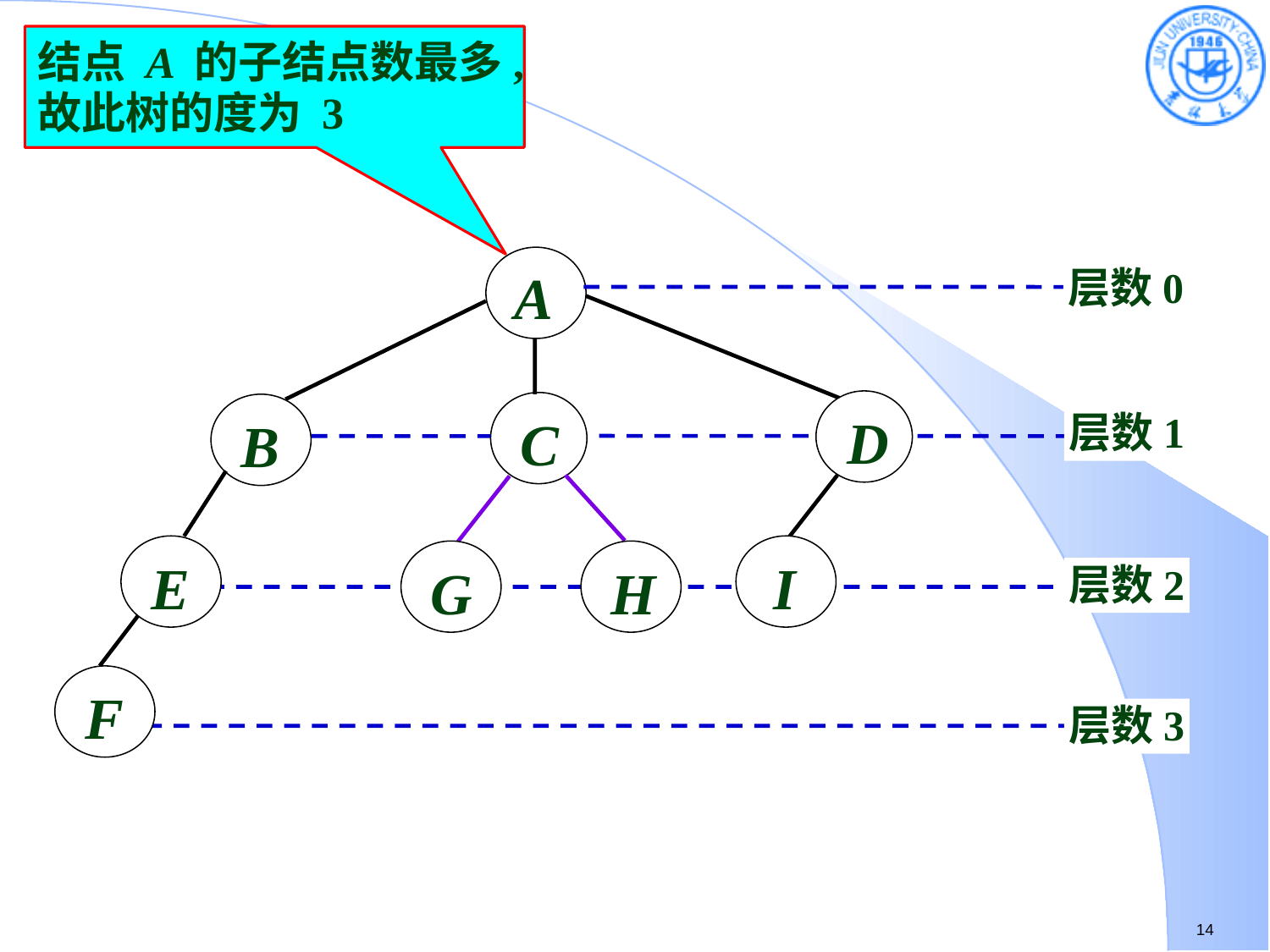

结点 A 的子结点数最多,
故此树的度为 3

A
层数0

C

B
层数1
D

E

I

G

H
层数2

F
层数3